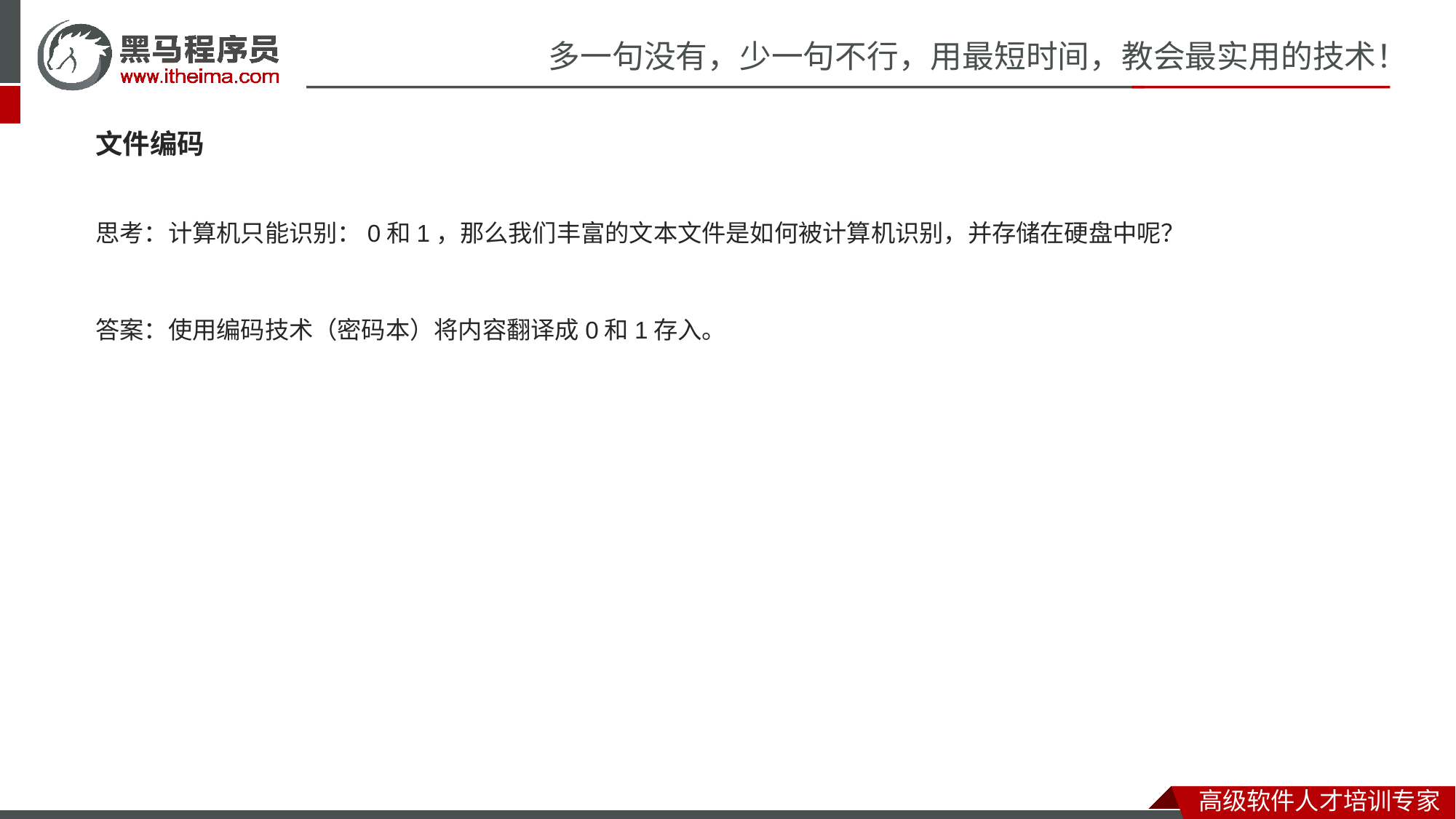

文件编码
思考：计算机只能识别：0和1，那么我们丰富的文本文件是如何被计算机识别，并存储在硬盘中呢？

答案：使用编码技术（密码本）将内容翻译成0和1存入。